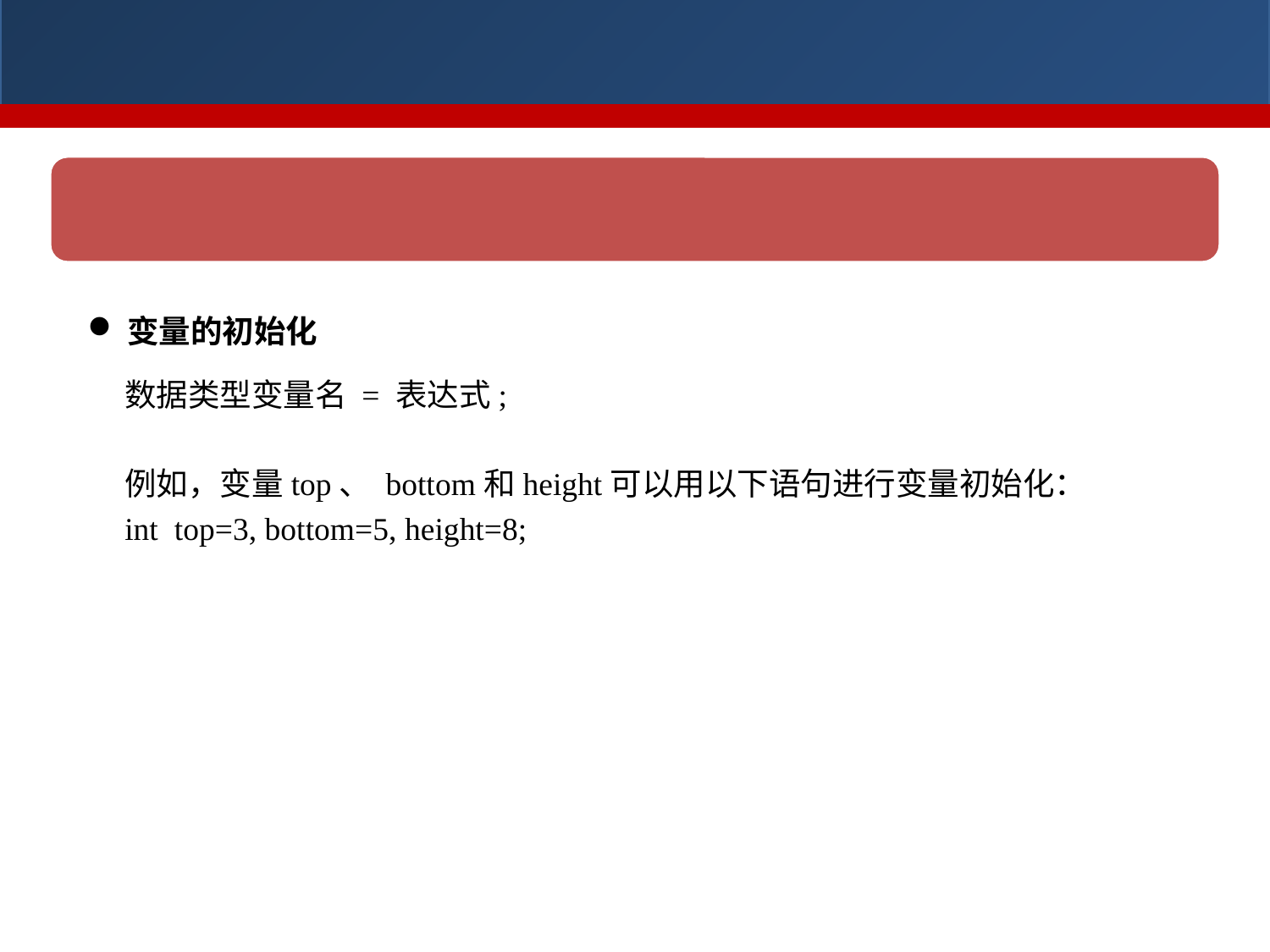

变量的初始化
数据类型变量名 = 表达式;

例如，变量top、 bottom和height可以用以下语句进行变量初始化：
int  top=3, bottom=5, height=8;